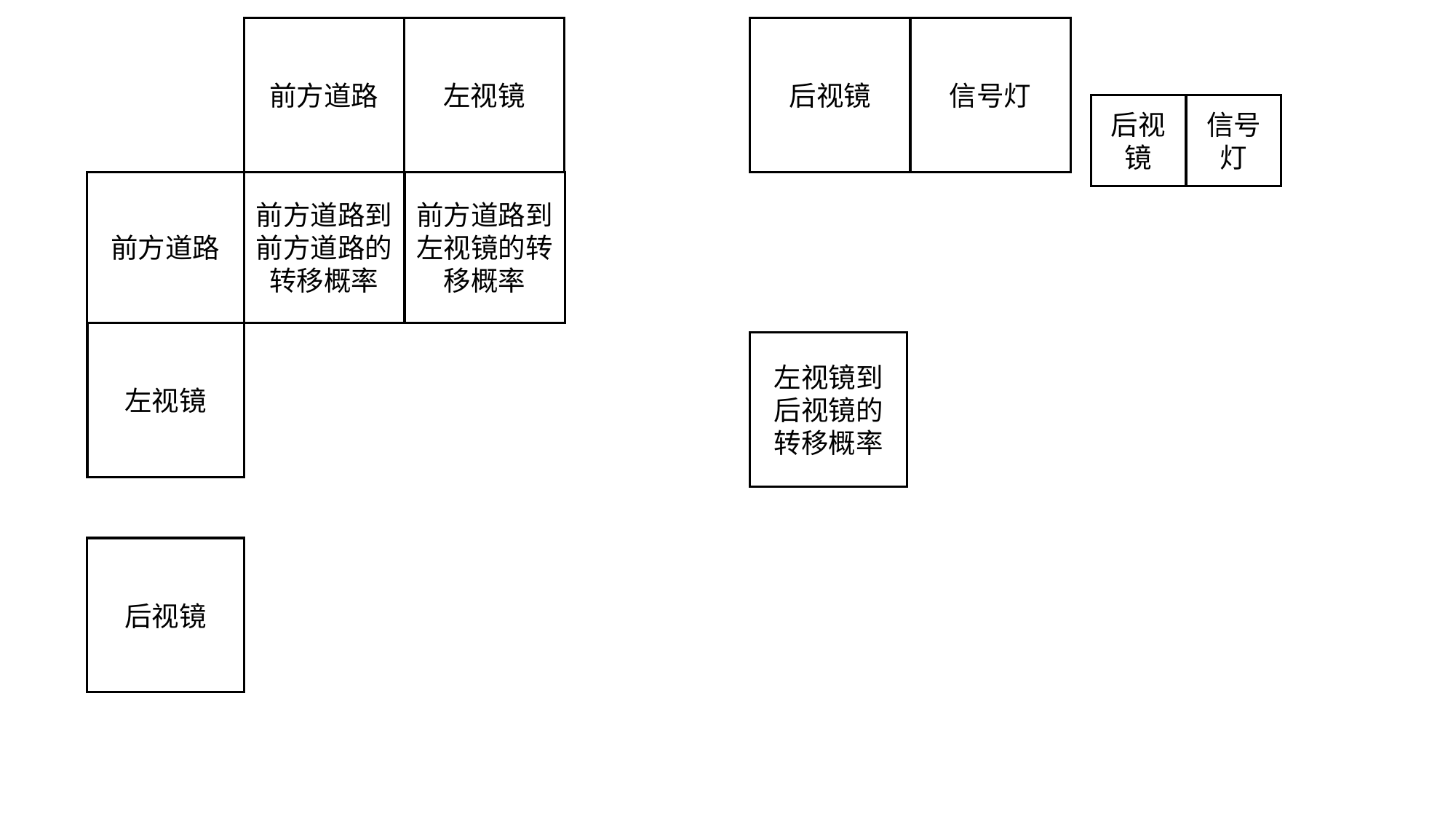

后视镜
信号灯
左视镜
前方道路
后视镜
信号灯
前方道路到前方道路的转移概率
前方道路
前方道路到左视镜的转移概率
左视镜
左视镜到后视镜的转移概率
后视镜